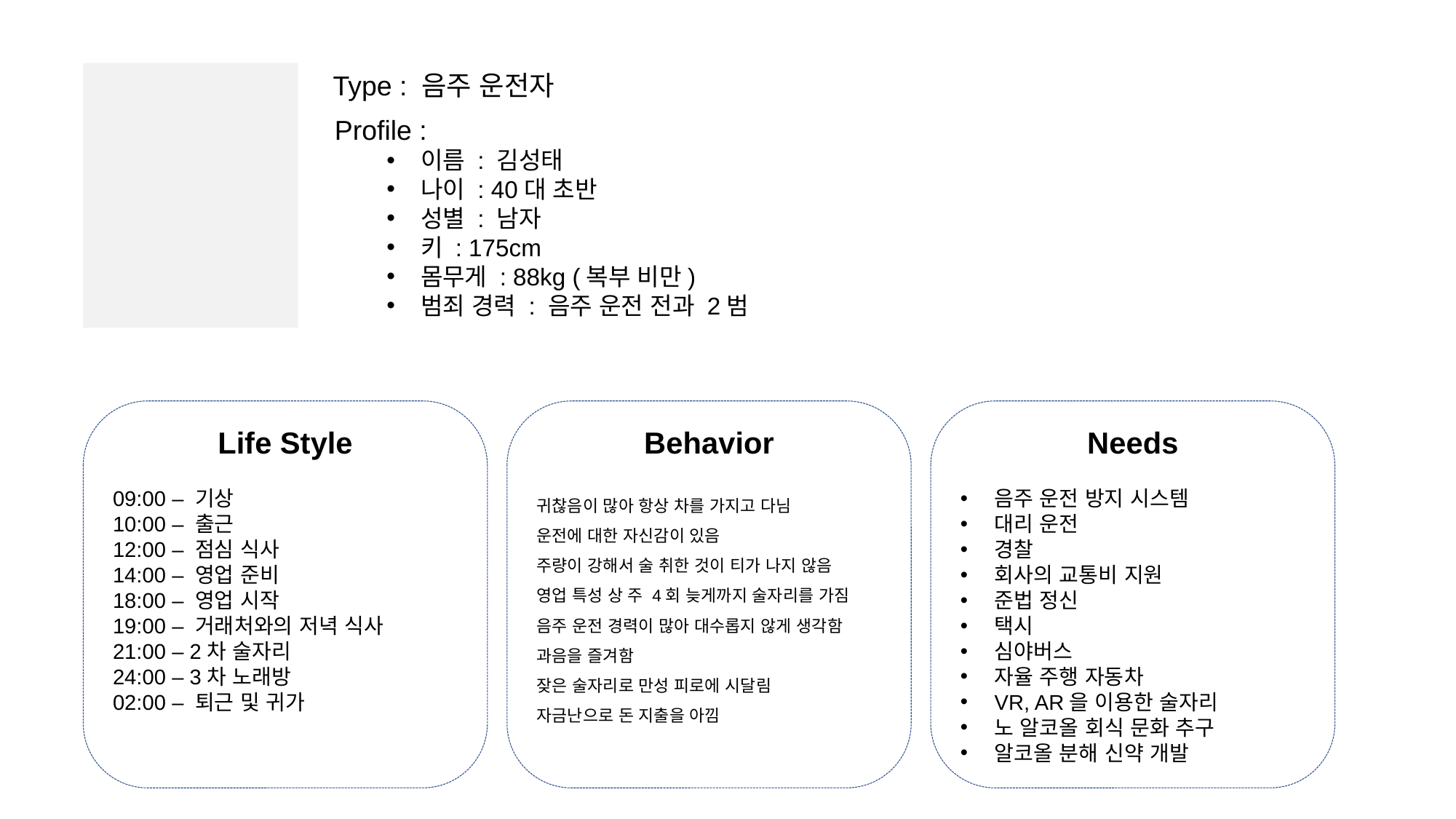

Type : 음주 운전자
Profile :
이름 : 김성태
나이 : 40대 초반
성별 : 남자
키 : 175cm
몸무게 : 88kg (복부 비만)
범죄 경력 : 음주 운전 전과 2범
Life Style

09:00 – 기상
10:00 – 출근
12:00 – 점심 식사
14:00 – 영업 준비
18:00 – 영업 시작
19:00 – 거래처와의 저녁 식사
21:00 – 2차 술자리
24:00 – 3차 노래방
02:00 – 퇴근 및 귀가

Behavior

귀찮음이 많아 항상 차를 가지고 다님
운전에 대한 자신감이 있음
주량이 강해서 술 취한 것이 티가 나지 않음
영업 특성 상 주 4회 늦게까지 술자리를 가짐
음주 운전 경력이 많아 대수롭지 않게 생각함
과음을 즐겨함
잦은 술자리로 만성 피로에 시달림
자금난으로 돈 지출을 아낌

Needs

음주 운전 방지 시스템
대리 운전
경찰
회사의 교통비 지원
준법 정신
택시
심야버스
자율 주행 자동차
VR, AR을 이용한 술자리
노 알코올 회식 문화 추구
알코올 분해 신약 개발